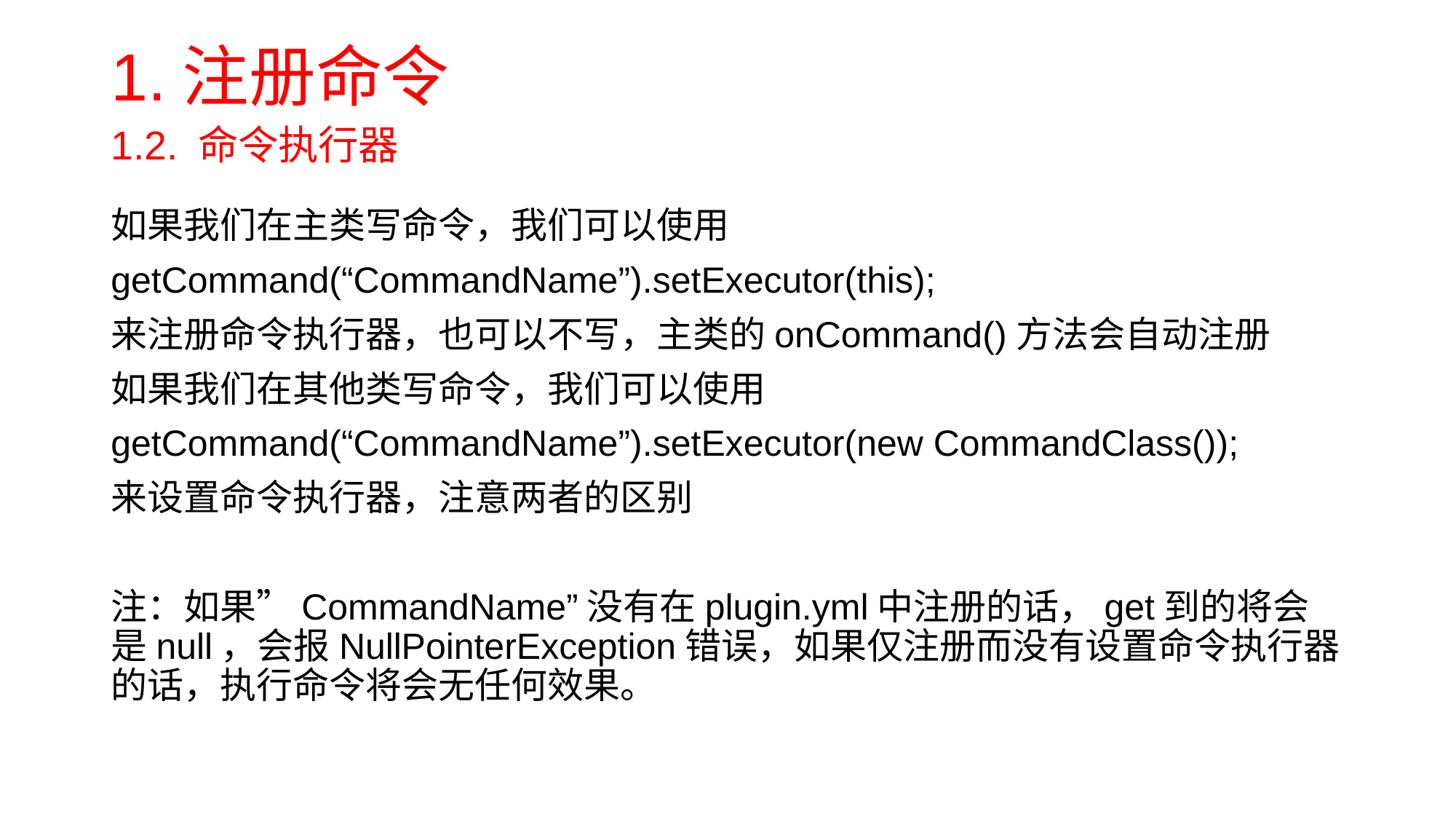

# 1.注册命令
1.2. 命令执行器
如果我们在主类写命令，我们可以使用
getCommand(“CommandName”).setExecutor(this);
来注册命令执行器，也可以不写，主类的onCommand()方法会自动注册
如果我们在其他类写命令，我们可以使用
getCommand(“CommandName”).setExecutor(new CommandClass());
来设置命令执行器，注意两者的区别

注：如果”CommandName”没有在plugin.yml中注册的话，get到的将会是null，会报NullPointerException错误，如果仅注册而没有设置命令执行器的话，执行命令将会无任何效果。